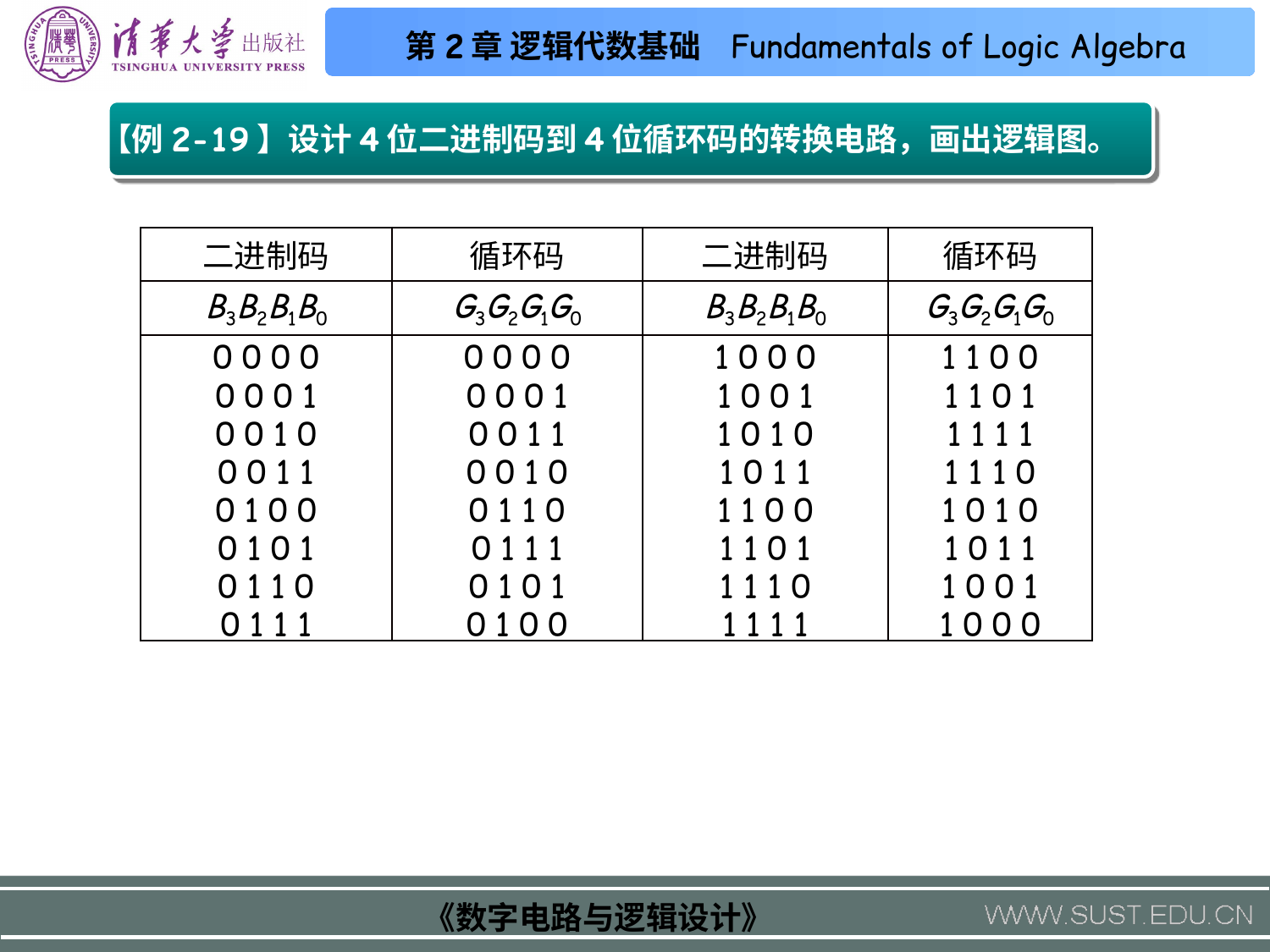

【例2-19】设计4位二进制码到4位循环码的转换电路，画出逻辑图。
| 二进制码 | 循环码 | 二进制码 | 循环码 |
| --- | --- | --- | --- |
| B3B2B1B0 | G3G2G1G0 | B3B2B1B0 | G3G2G1G0 |
| 0 0 0 0 | 0 0 0 0 | 1 0 0 0 | 1 1 0 0 |
| 0 0 0 1 | 0 0 0 1 | 1 0 0 1 | 1 1 0 1 |
| 0 0 1 0 | 0 0 1 1 | 1 0 1 0 | 1 1 1 1 |
| 0 0 1 1 | 0 0 1 0 | 1 0 1 1 | 1 1 1 0 |
| 0 1 0 0 | 0 1 1 0 | 1 1 0 0 | 1 0 1 0 |
| 0 1 0 1 | 0 1 1 1 | 1 1 0 1 | 1 0 1 1 |
| 0 1 1 0 | 0 1 0 1 | 1 1 1 0 | 1 0 0 1 |
| 0 1 1 1 | 0 1 0 0 | 1 1 1 1 | 1 0 0 0 |